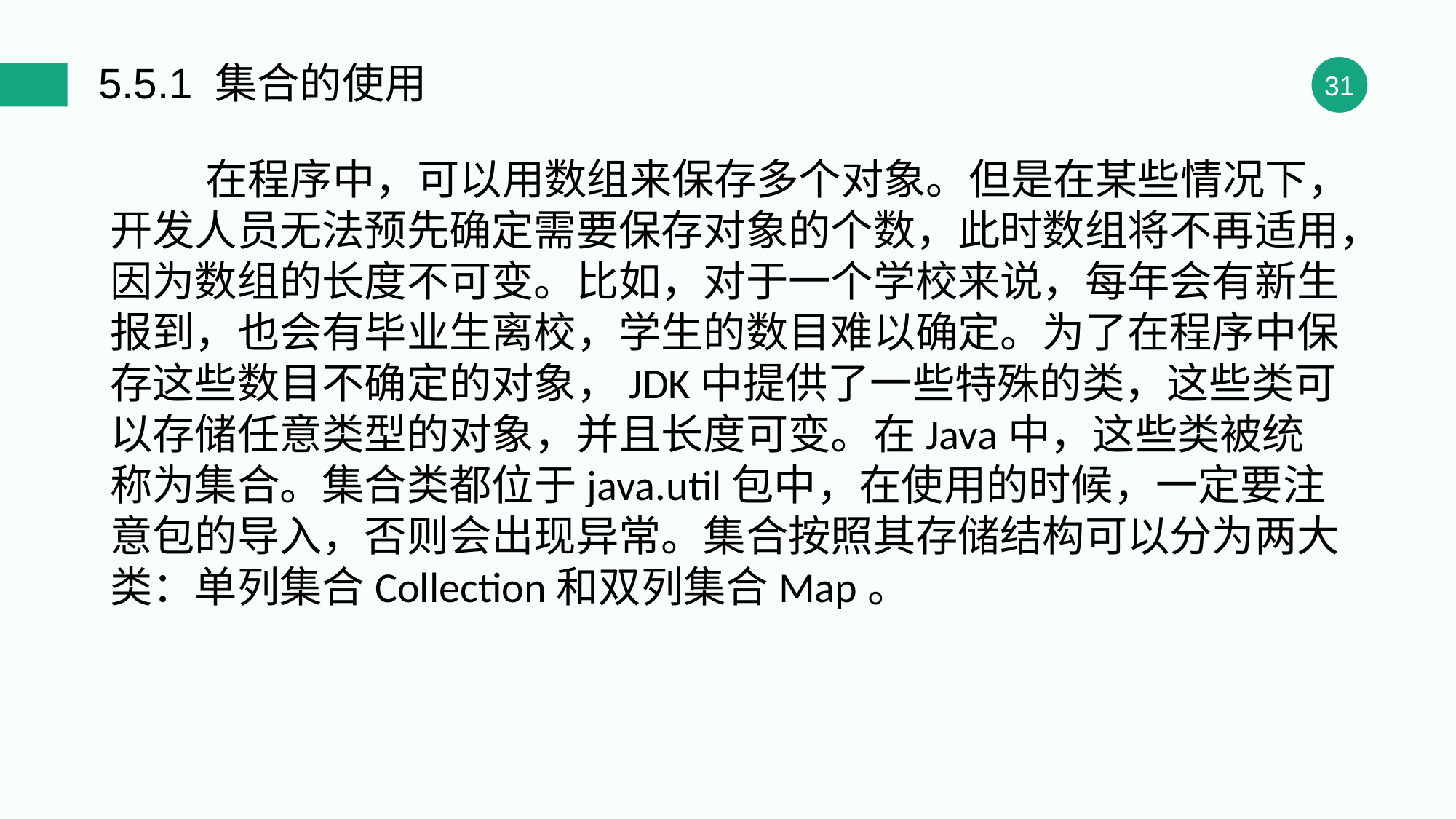

5.5.1 集合的使用
         在程序中，可以用数组来保存多个对象。但是在某些情况下，开发人员无法预先确定需要保存对象的个数，此时数组将不再适用，因为数组的长度不可变。比如，对于一个学校来说，每年会有新生报到，也会有毕业生离校，学生的数目难以确定。为了在程序中保存这些数目不确定的对象，JDK中提供了一些特殊的类，这些类可以存储任意类型的对象，并且长度可变。在Java中，这些类被统称为集合。集合类都位于java.util包中，在使用的时候，一定要注意包的导入，否则会出现异常。集合按照其存储结构可以分为两大类：单列集合Collection和双列集合Map。